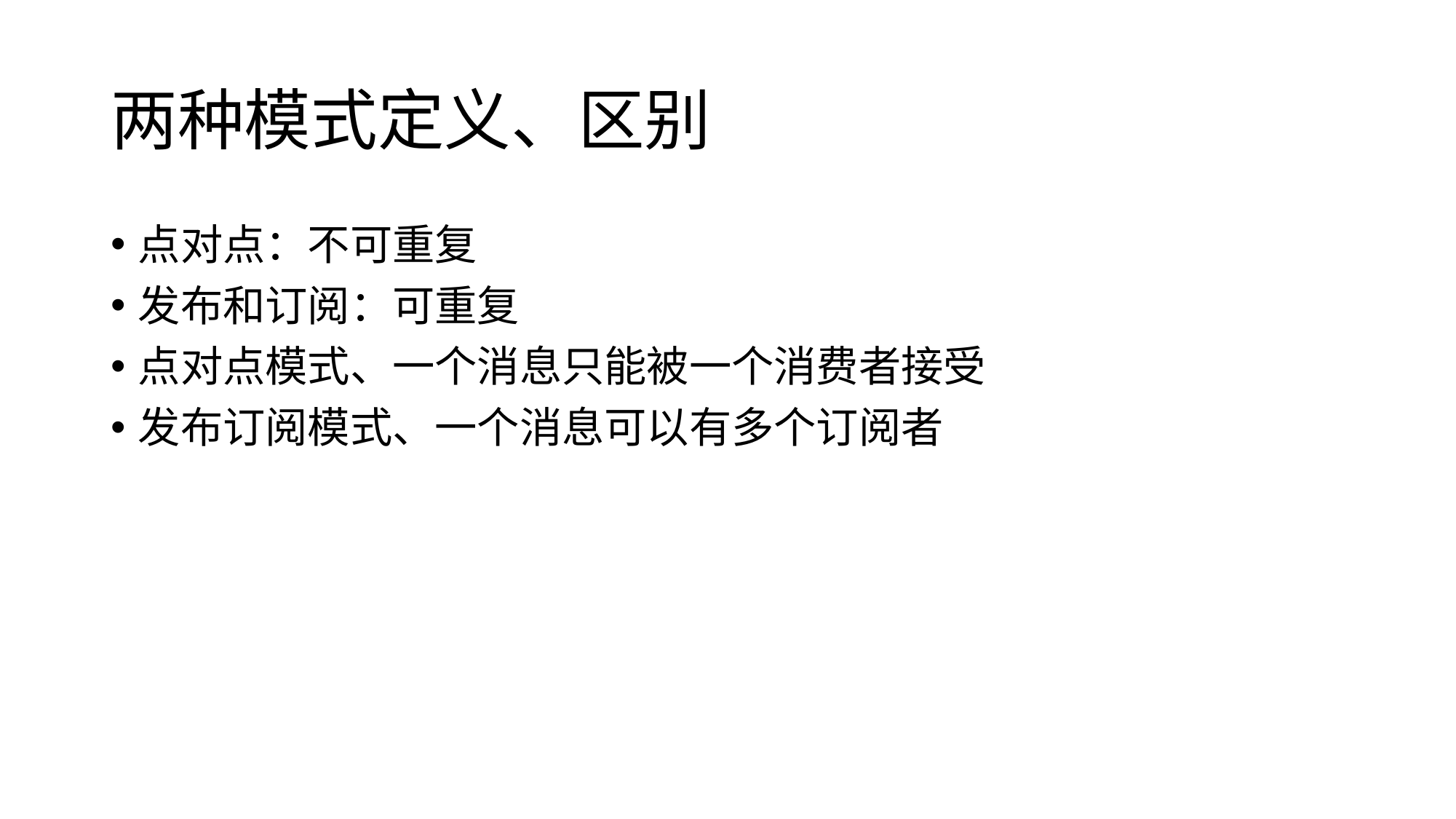

# 两种模式定义、区别
点对点：不可重复
发布和订阅：可重复
点对点模式、一个消息只能被一个消费者接受
发布订阅模式、一个消息可以有多个订阅者